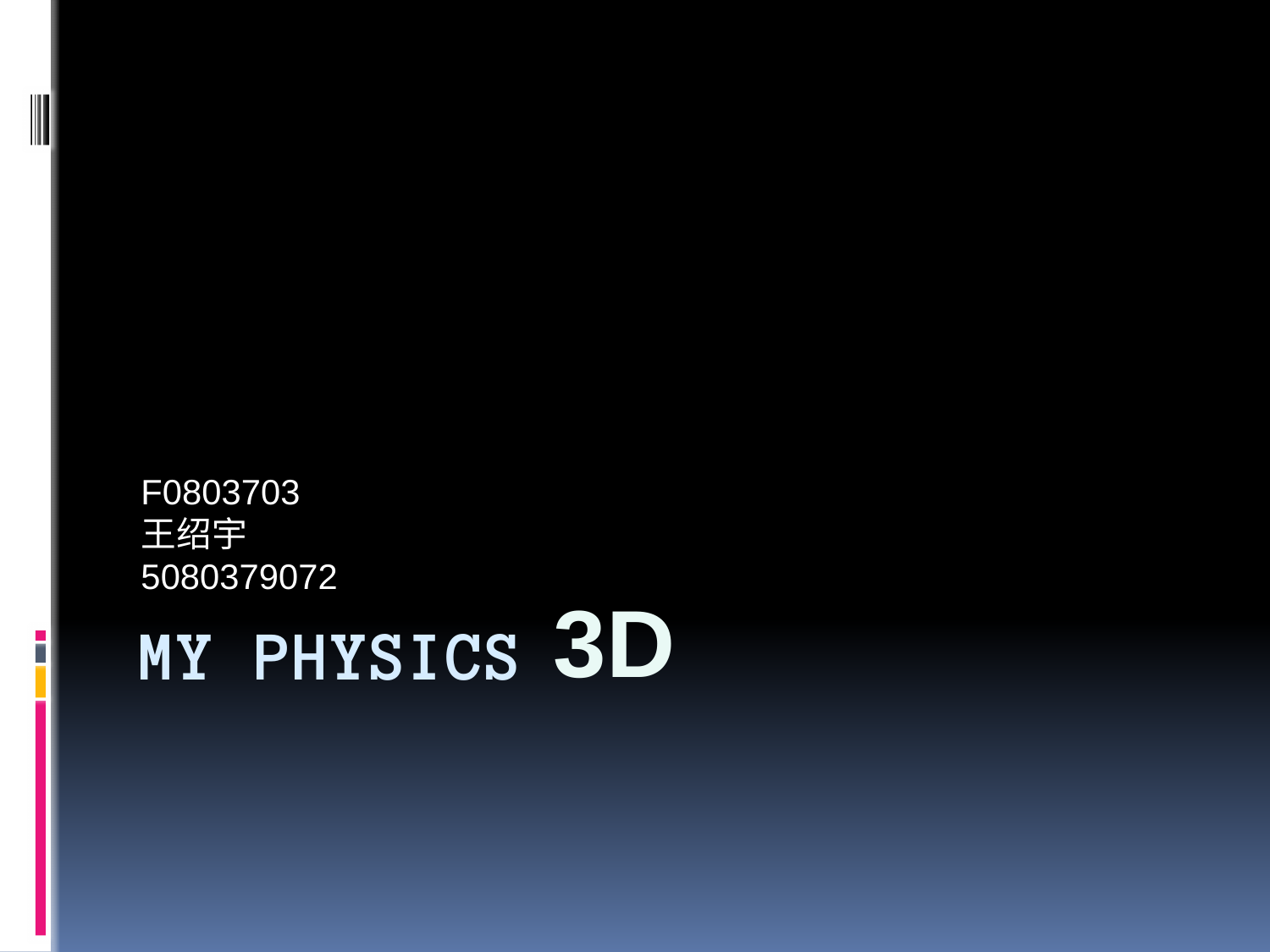

F0803703
王绍宇
5080379072
3D
# My Physics